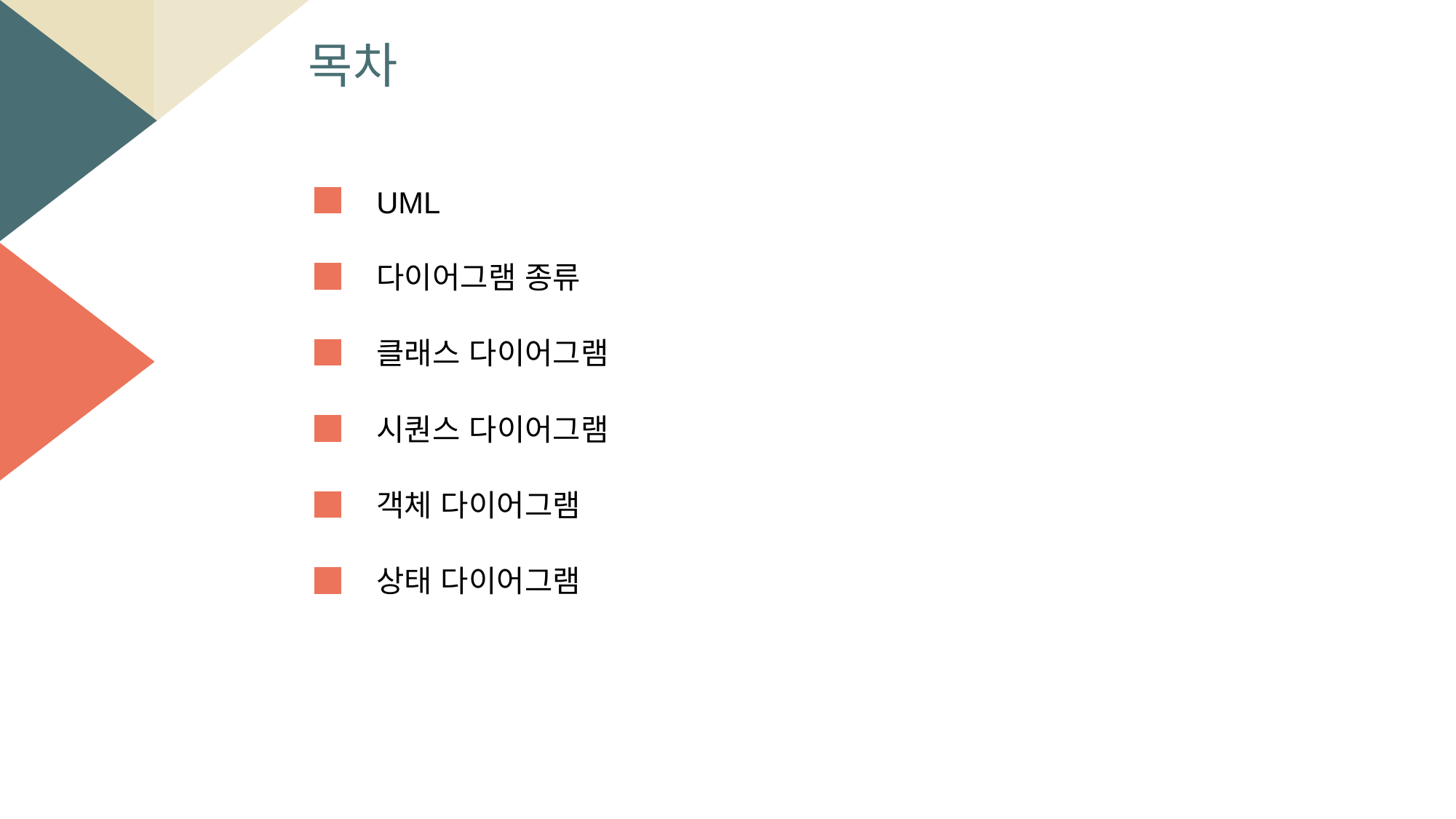

목차
UML

다이어그램 종류

클래스 다이어그램

시퀀스 다이어그램

객체 다이어그램

상태 다이어그램